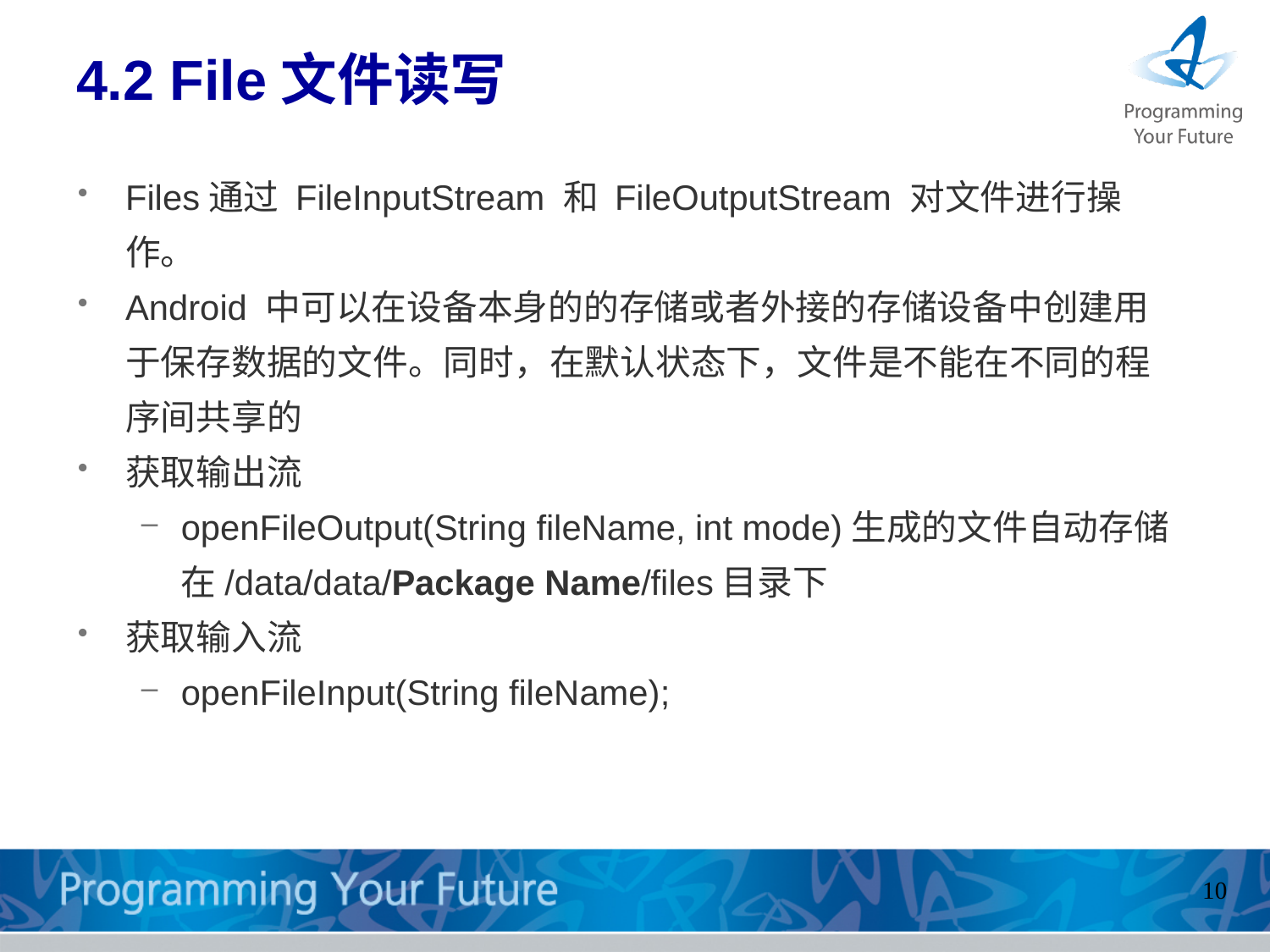

# 4.2 File文件读写
Files通过 FileInputStream 和 FileOutputStream 对文件进行操作。
Android 中可以在设备本身的的存储或者外接的存储设备中创建用于保存数据的文件。同时，在默认状态下，文件是不能在不同的程序间共享的
获取输出流
openFileOutput(String fileName, int mode)生成的文件自动存储在/data/data/Package Name/files目录下
获取输入流
openFileInput(String fileName);